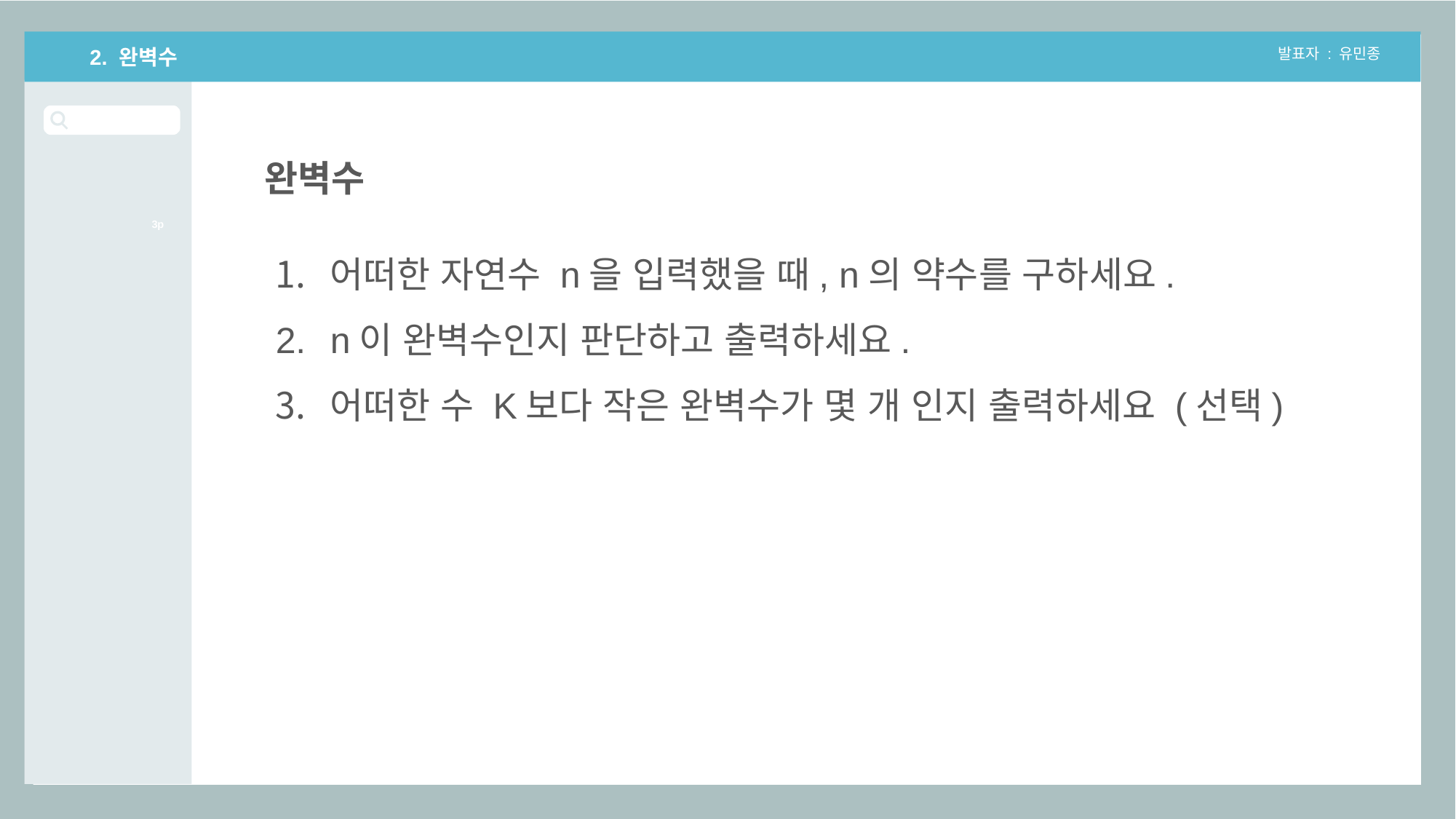

2. 완벽수
발표자 : 유민종

완벽수
3p
어떠한 자연수 n을 입력했을 때, n의 약수를 구하세요.
n이 완벽수인지 판단하고 출력하세요.
어떠한 수 K보다 작은 완벽수가 몇 개 인지 출력하세요 (선택)